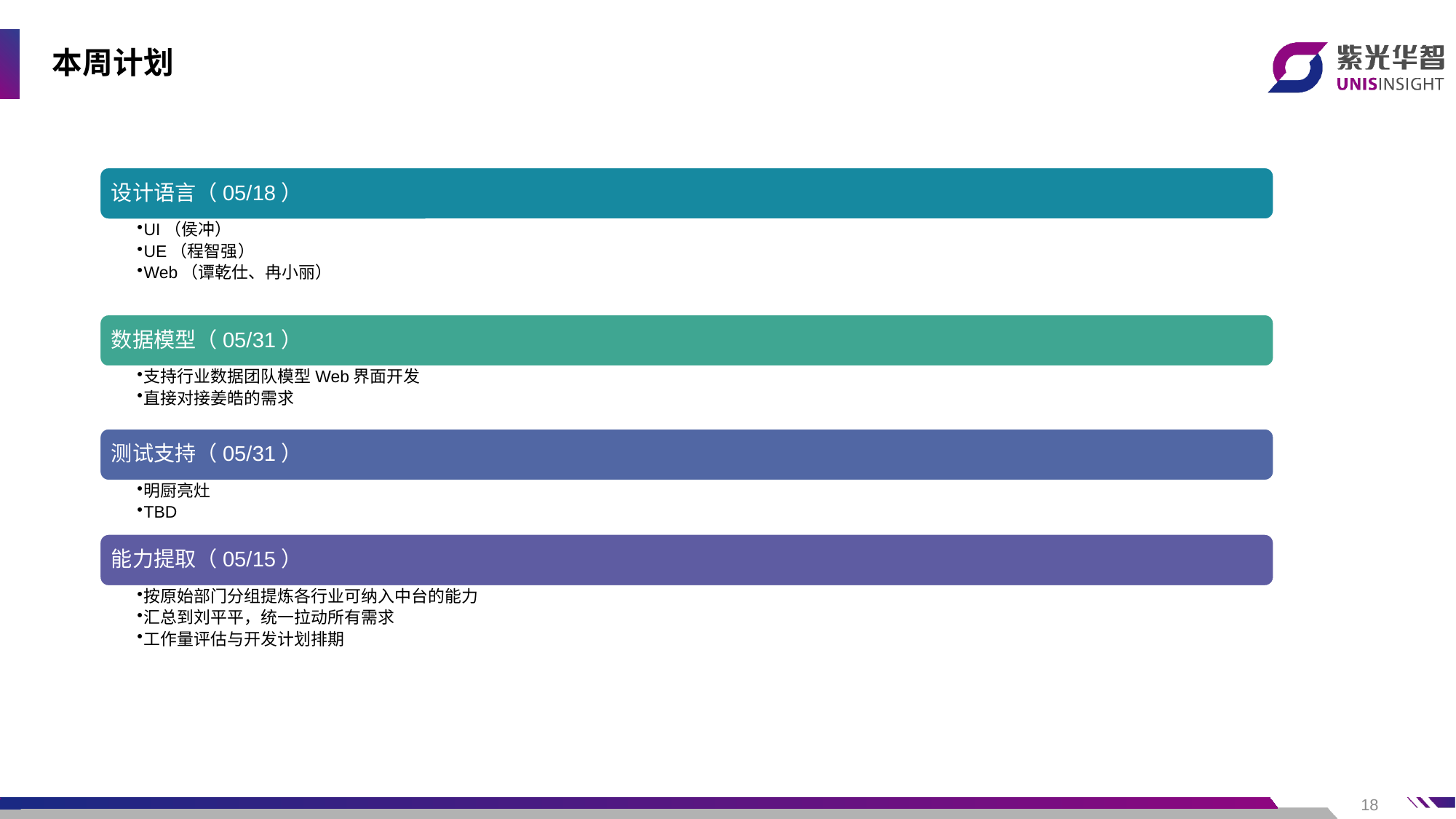

# 本周计划
设计语言（05/18）
UI（侯冲）
UE（程智强）
Web（谭乾仕、冉小丽）
数据模型（05/31）
支持行业数据团队模型Web界面开发
直接对接姜皓的需求
测试支持（05/31）
明厨亮灶
TBD
能力提取（05/15）
按原始部门分组提炼各行业可纳入中台的能力
汇总到刘平平，统一拉动所有需求
工作量评估与开发计划排期